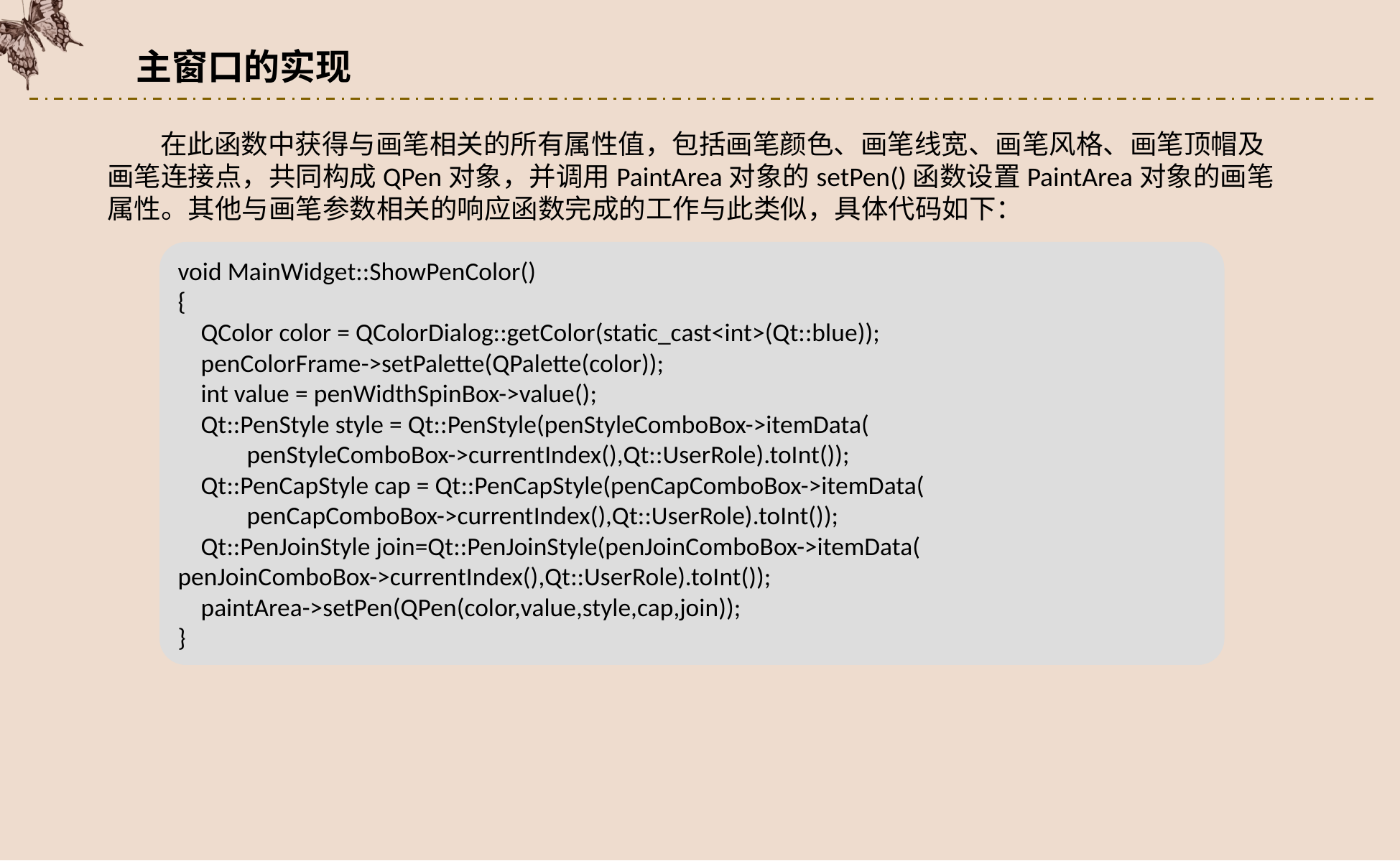

主窗口的实现
在此函数中获得与画笔相关的所有属性值，包括画笔颜色、画笔线宽、画笔风格、画笔顶帽及画笔连接点，共同构成QPen对象，并调用PaintArea对象的setPen()函数设置PaintArea对象的画笔属性。其他与画笔参数相关的响应函数完成的工作与此类似，具体代码如下：
void MainWidget::ShowPenColor()
{
    QColor color = QColorDialog::getColor(static_cast<int>(Qt::blue));
    penColorFrame->setPalette(QPalette(color));
    int value = penWidthSpinBox->value();
    Qt::PenStyle style = Qt::PenStyle(penStyleComboBox->itemData(
            penStyleComboBox->currentIndex(),Qt::UserRole).toInt());
    Qt::PenCapStyle cap = Qt::PenCapStyle(penCapComboBox->itemData(
            penCapComboBox->currentIndex(),Qt::UserRole).toInt());
    Qt::PenJoinStyle join=Qt::PenJoinStyle(penJoinComboBox->itemData(
penJoinComboBox->currentIndex(),Qt::UserRole).toInt());
    paintArea->setPen(QPen(color,value,style,cap,join));
}